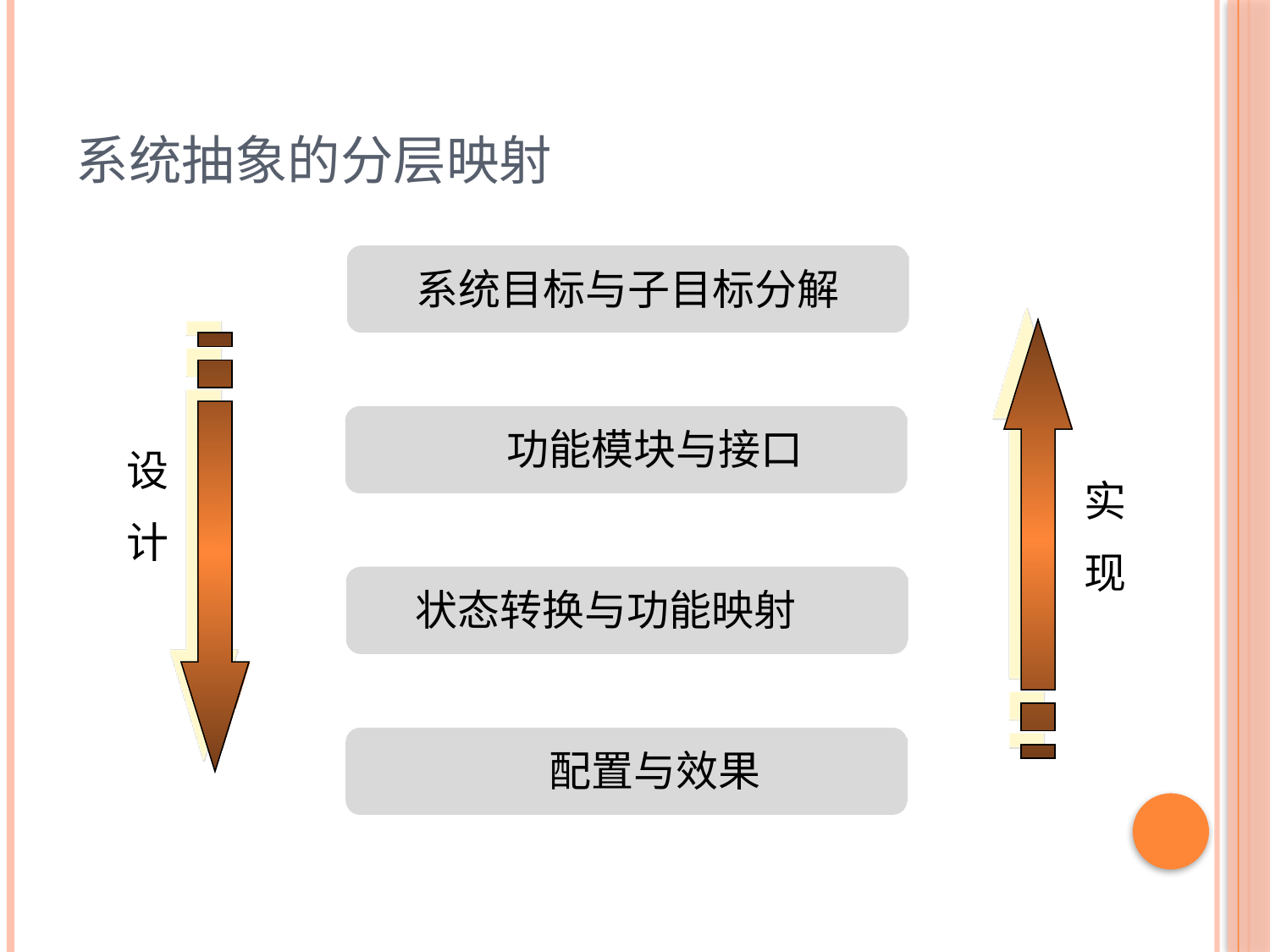

# 系统抽象的分层映射

系统目标与子目标分解

功能模块与接口
设
计
实
现

状态转换与功能映射

配置与效果